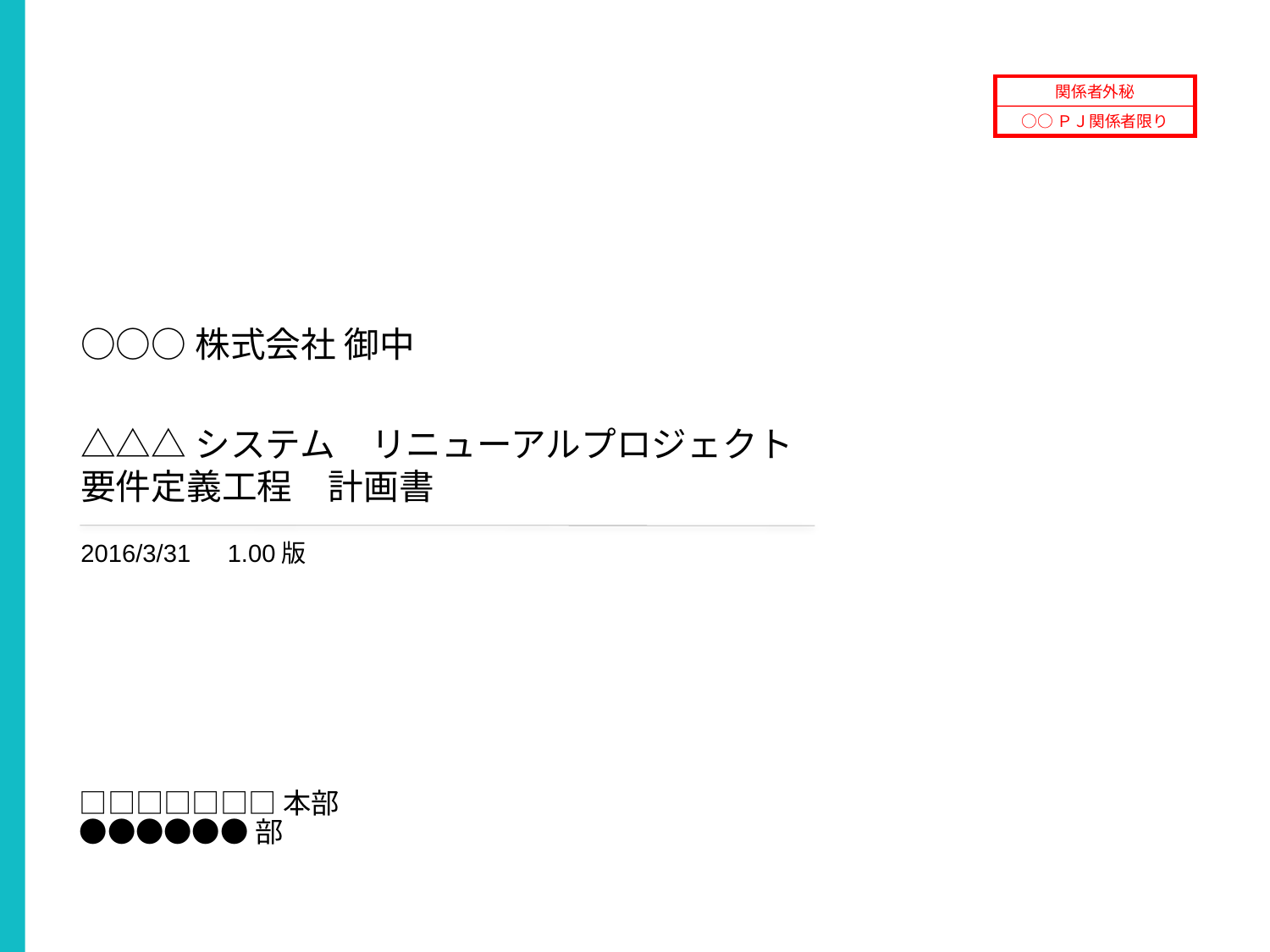

関係者外秘

○○ＰＪ関係者限り
○○○株式会社 御中
△△△システム　リニューアルプロジェクト
要件定義工程　計画書
2016/3/31　1.00版
□□□□□□□本部
●●●●●●部